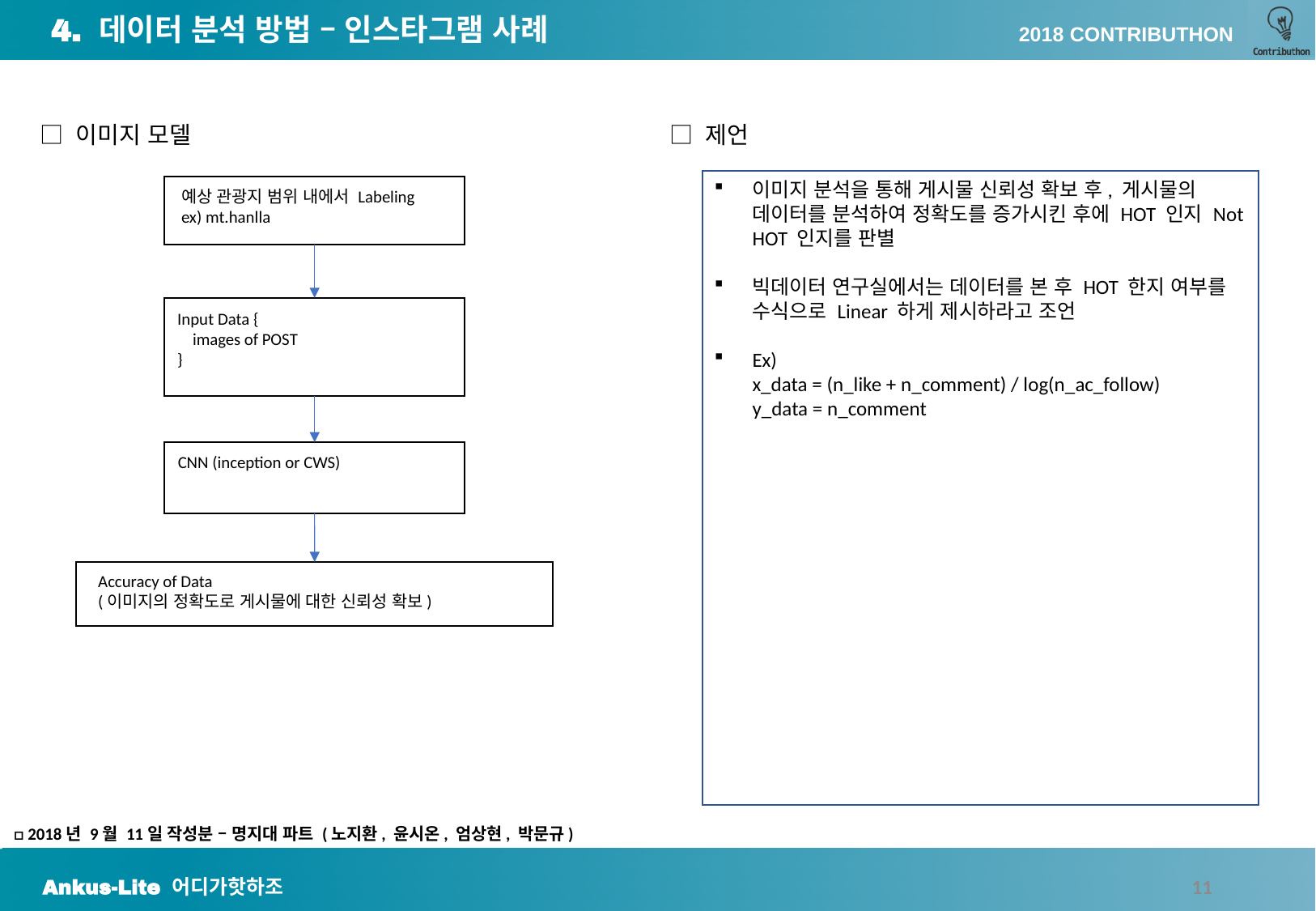

4. 데이터 분석 방법 – 인스타그램 사례
□ 이미지 모델
□ 제언
이미지 분석을 통해 게시물 신뢰성 확보 후, 게시물의 데이터를 분석하여 정확도를 증가시킨 후에 HOT 인지 Not HOT 인지를 판별

빅데이터 연구실에서는 데이터를 본 후 HOT 한지 여부를 수식으로 Linear 하게 제시하라고 조언

Ex)
x_data = (n_like + n_comment) / log(n_ac_follow)
y_data = n_comment

예상 관광지 범위 내에서 Labeling
ex) mt.hanlla

Input Data {
    images of POST
}

CNN (inception or CWS)

Accuracy of Data
(이미지의 정확도로 게시물에 대한 신뢰성 확보)
□ 2018년 9월 11일 작성분 – 명지대 파트 (노지환, 윤시온, 엄상현, 박문규)
11